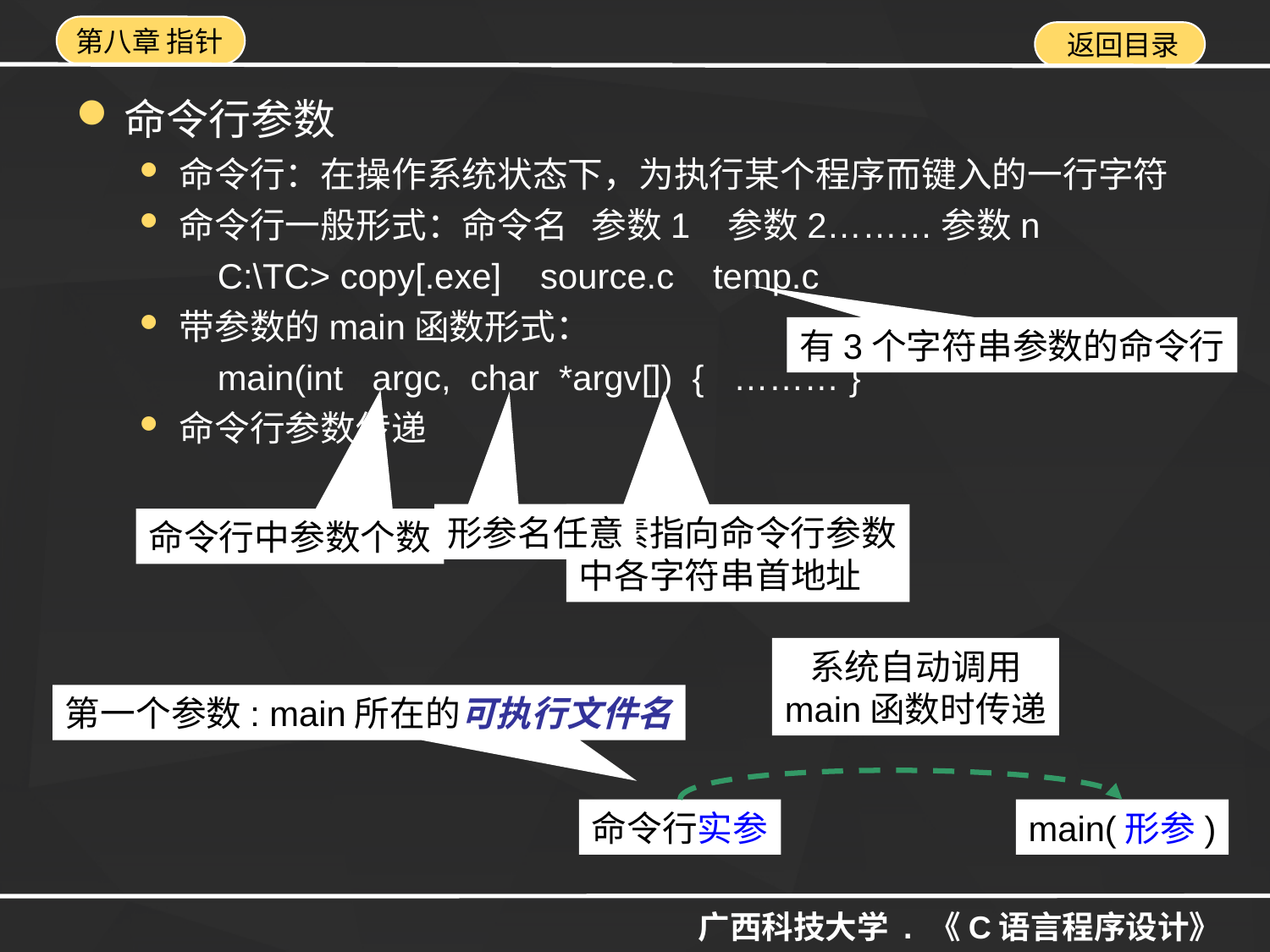

命令行参数
命令行：在操作系统状态下，为执行某个程序而键入的一行字符
命令行一般形式：命令名   参数1   参数2………参数n
        C:\TC> copy[.exe]    source.c    temp.c
带参数的main函数形式：
        main(int   argc,  char  *argv[])  {   ……… }
命令行参数传递
有3个字符串参数的命令行
形参名任意
元素指向命令行参数
中各字符串首地址
命令行中参数个数
系统自动调用
main函数时传递
命令行实参
main(形参)
第一个参数: main所在的可执行文件名